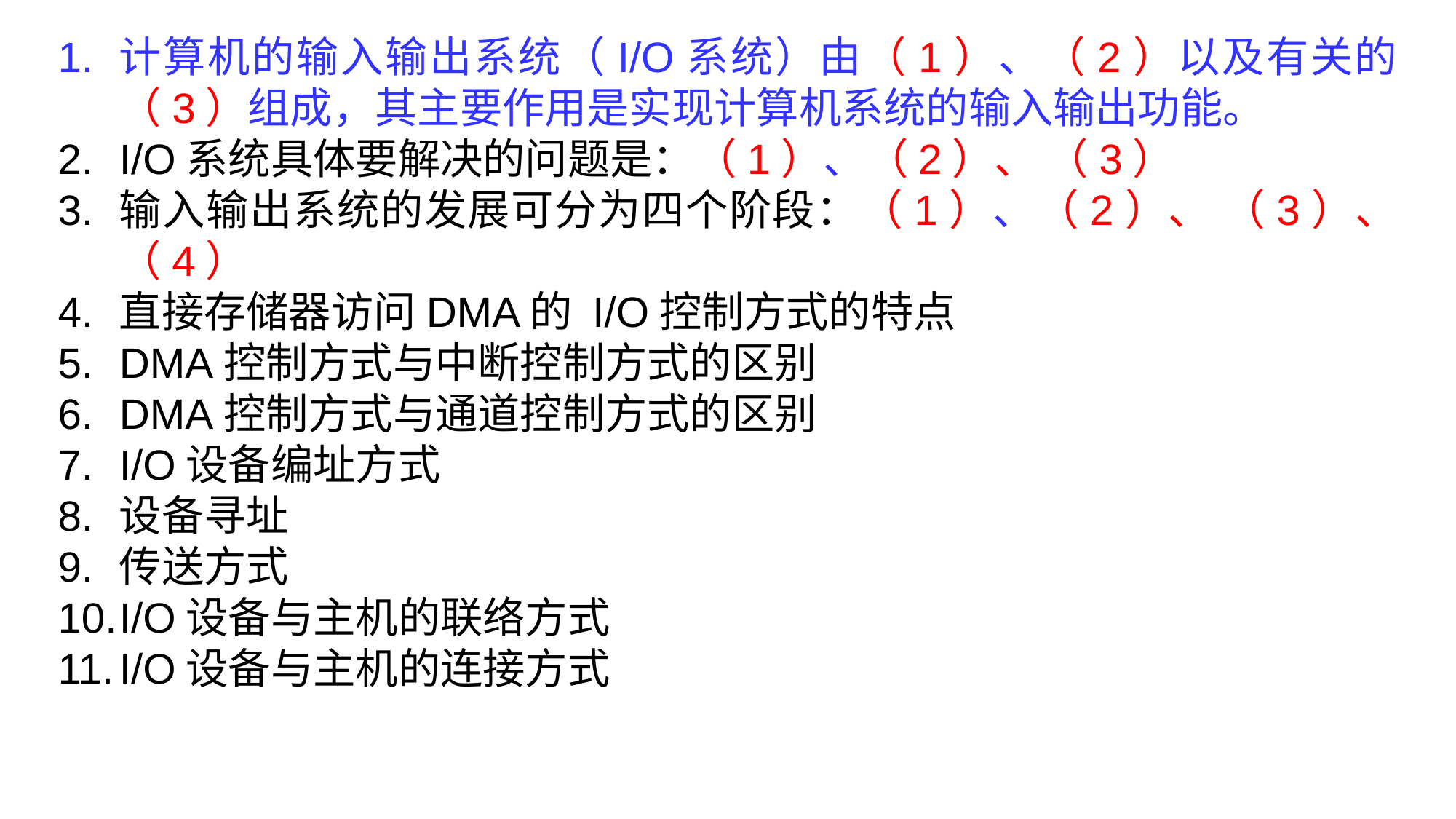

计算机的输入输出系统（I/O系统）由（1）、（2）以及有关的（3）组成，其主要作用是实现计算机系统的输入输出功能。
I/O系统具体要解决的问题是：（1）、（2）、 （3）
输入输出系统的发展可分为四个阶段：（1）、（2）、 （3）、（4）
直接存储器访问DMA的 I/O控制方式的特点
DMA控制方式与中断控制方式的区别
DMA控制方式与通道控制方式的区别
I/O设备编址方式
设备寻址
传送方式
I/O设备与主机的联络方式
I/O设备与主机的连接方式